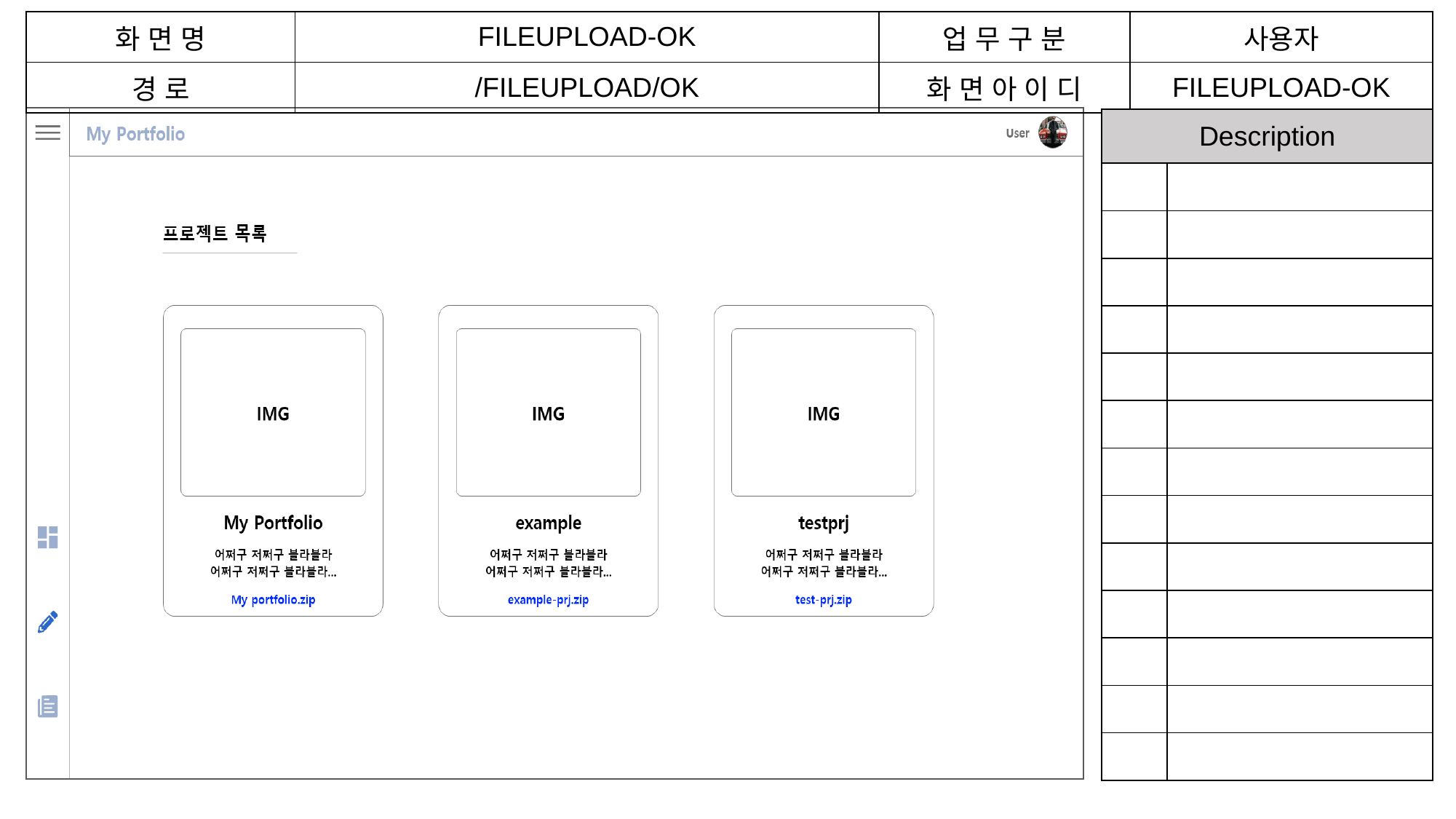

| 화 면 명 | FILEUPLOAD-OK | 업 무 구 분 | 사용자 |
| --- | --- | --- | --- |
| 경 로 | /FILEUPLOAD/OK | 화 면 아 이 디 | FILEUPLOAD-OK |

| Description |  |
| --- | --- |
|  |  |
|  |  |
|  |  |
|  |  |
|  |  |
|  |  |
|  |  |
|  |  |
|  |  |
|  |  |
|  |  |
|  |  |
|  |  |